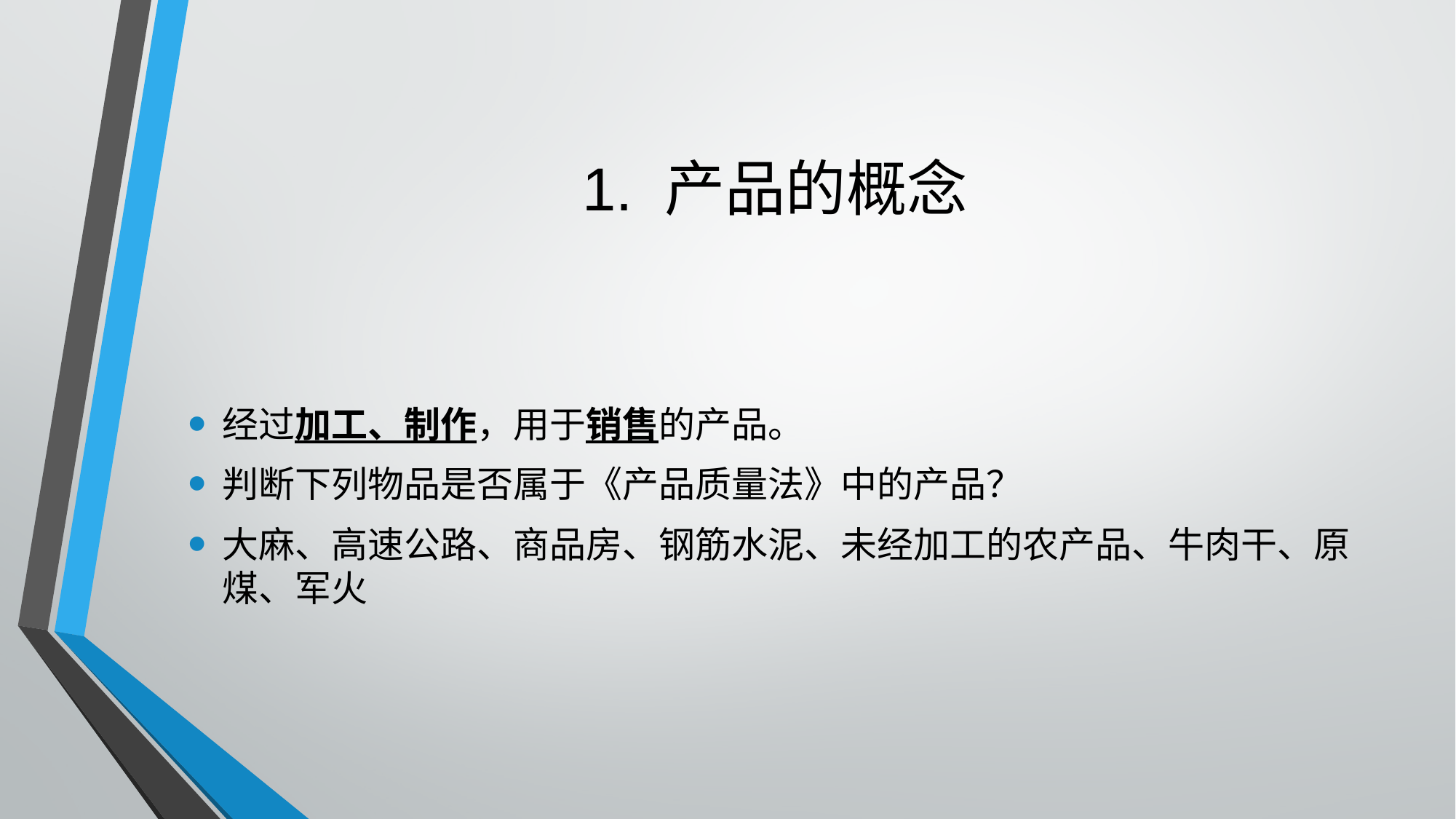

# 1. 产品的概念
经过加工、制作，用于销售的产品。
判断下列物品是否属于《产品质量法》中的产品？
大麻、高速公路、商品房、钢筋水泥、未经加工的农产品、牛肉干、原煤、军火